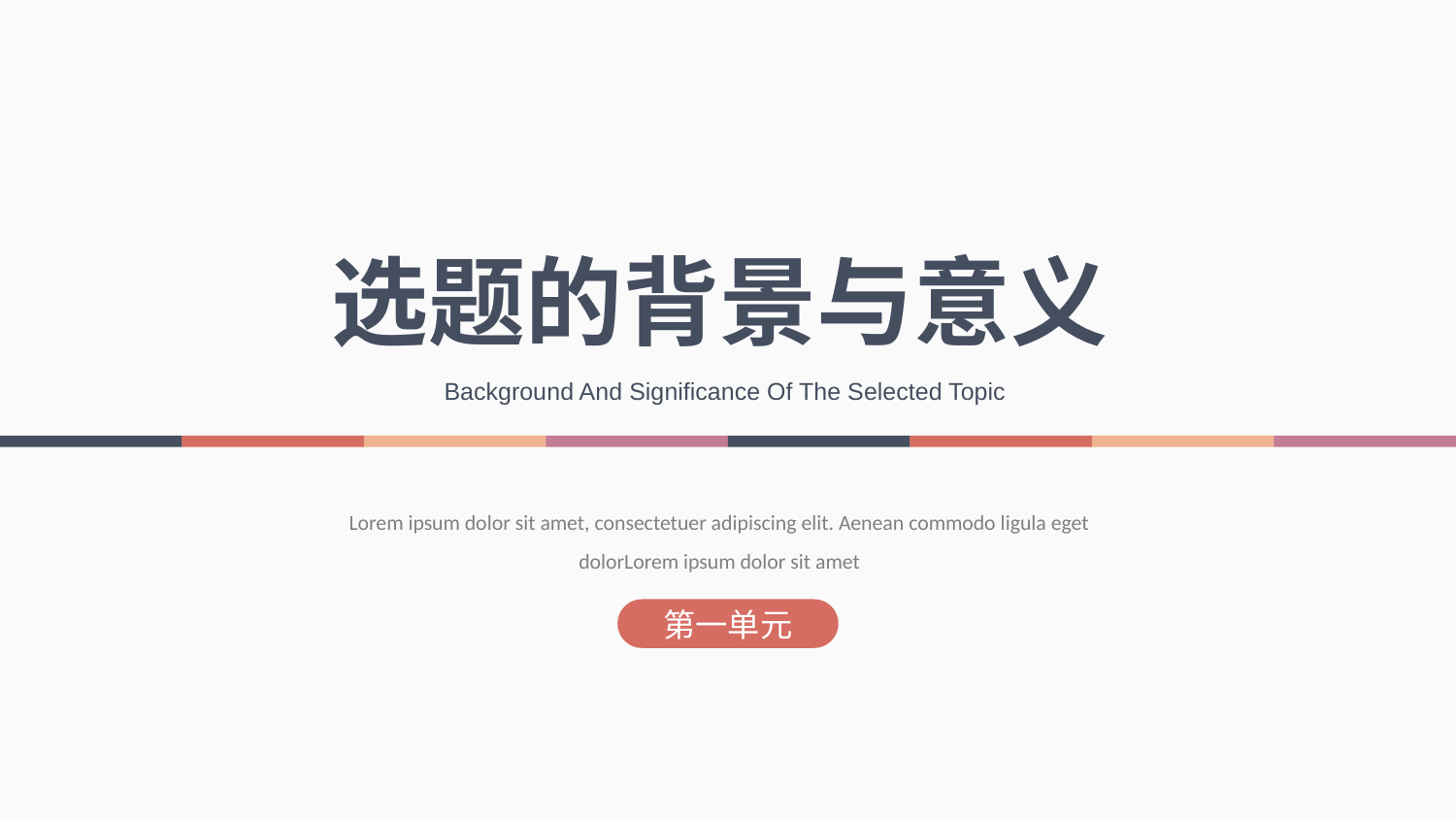

选题的背景与意义
Background And Significance Of The Selected Topic

Lorem ipsum dolor sit amet, consectetuer adipiscing elit. Aenean commodo ligula eget dolorLorem ipsum dolor sit amet

第一单元